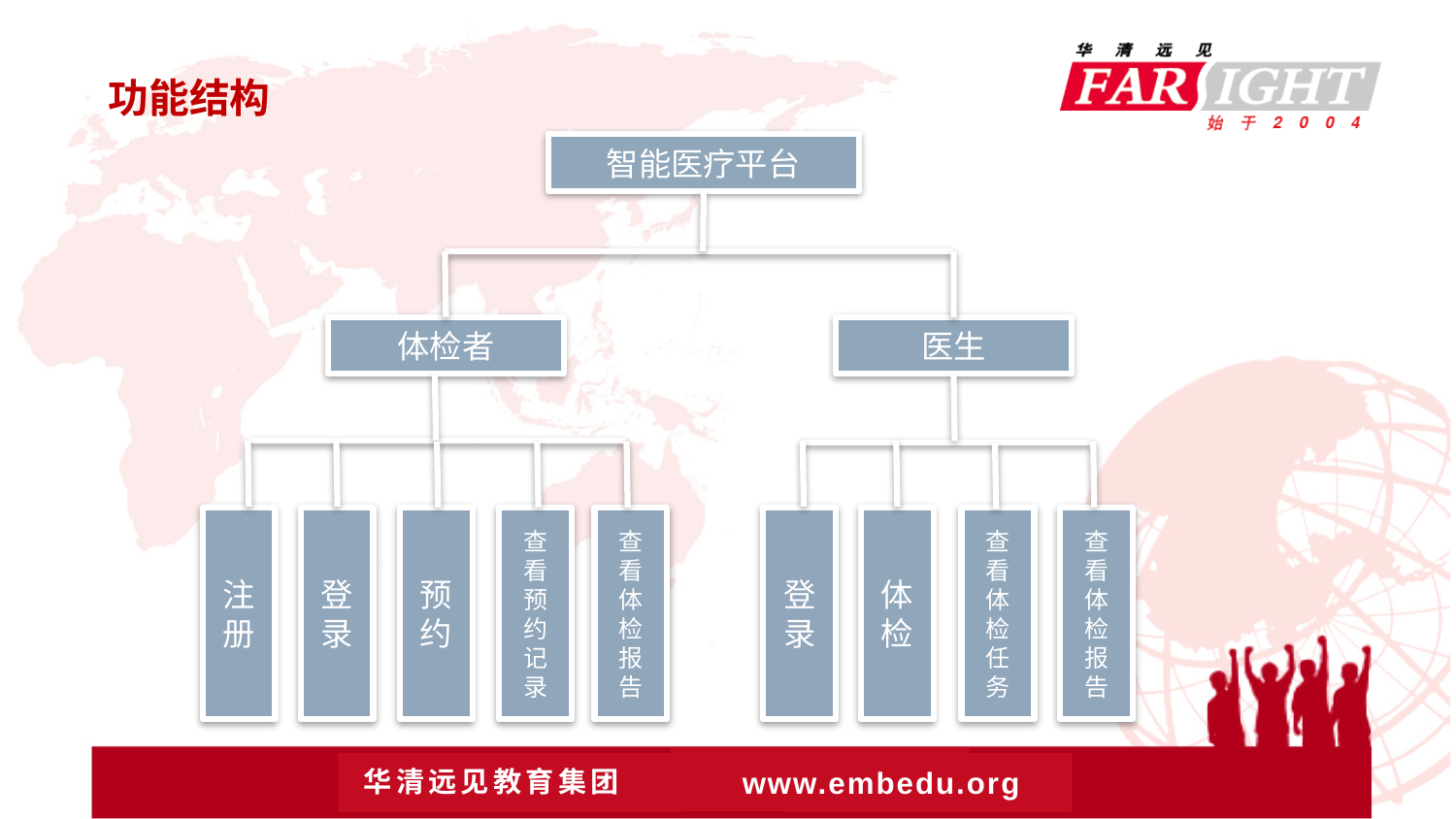

功能结构
智能医疗平台
体检者
医生
查看体检报告
注册
登录
预约
查看预约记录
登录
体检
查看体检任务
查看体检报告